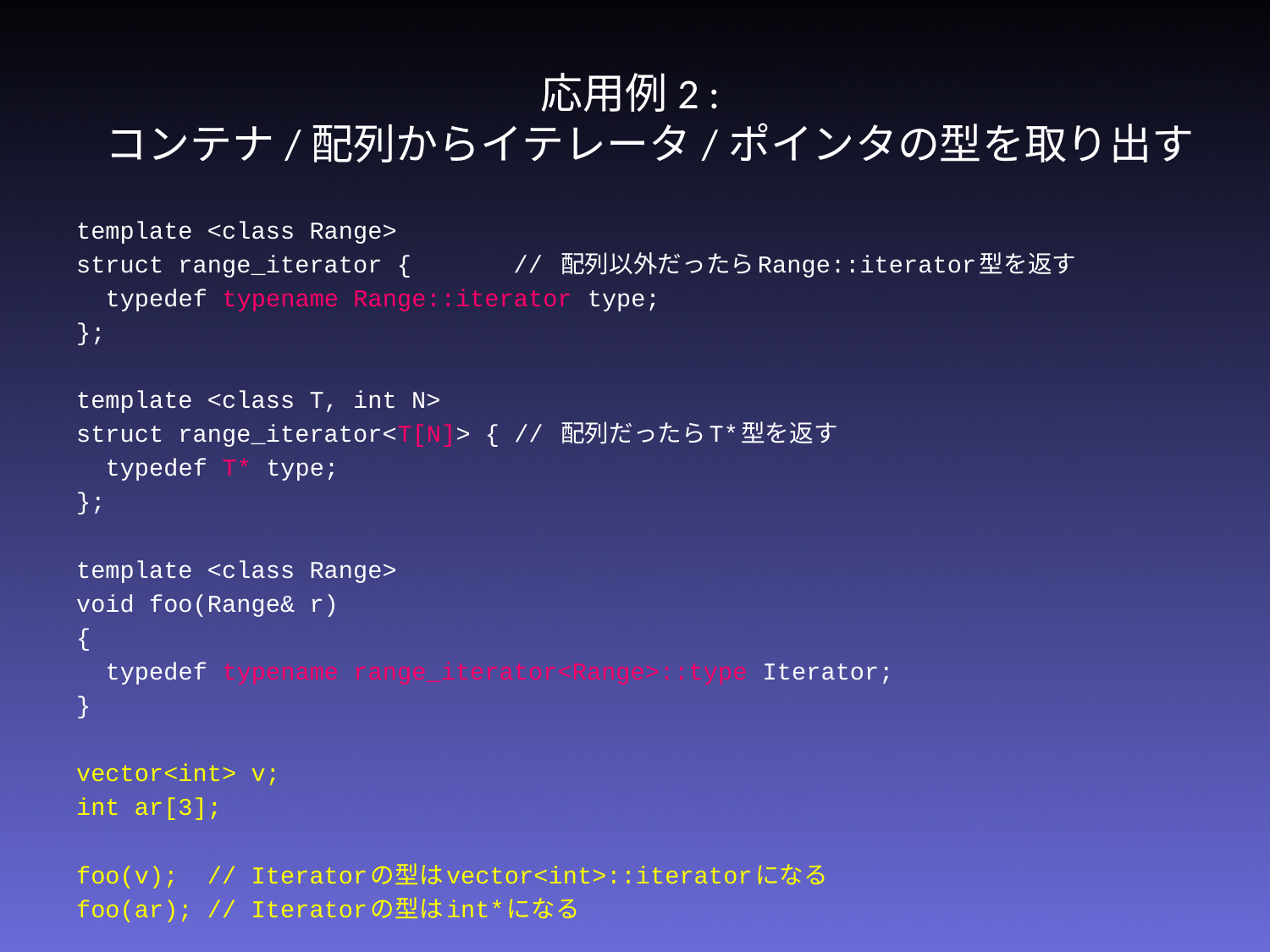

# 応用例2 : コンテナ/配列からイテレータ/ポインタの型を取り出す
template <class Range>
struct range_iterator {       // 配列以外だったらRange::iterator型を返す
  typedef typename Range::iterator type;
};

template <class T, int N>
struct range_iterator<T[N]> { // 配列だったらT*型を返す
  typedef T* type;
};

template <class Range>
void foo(Range& r)
{
  typedef typename range_iterator<Range>::type Iterator;
}

vector<int> v;
int ar[3];

foo(v);  // Iteratorの型はvector<int>::iteratorになる
foo(ar); // Iteratorの型はint*になる